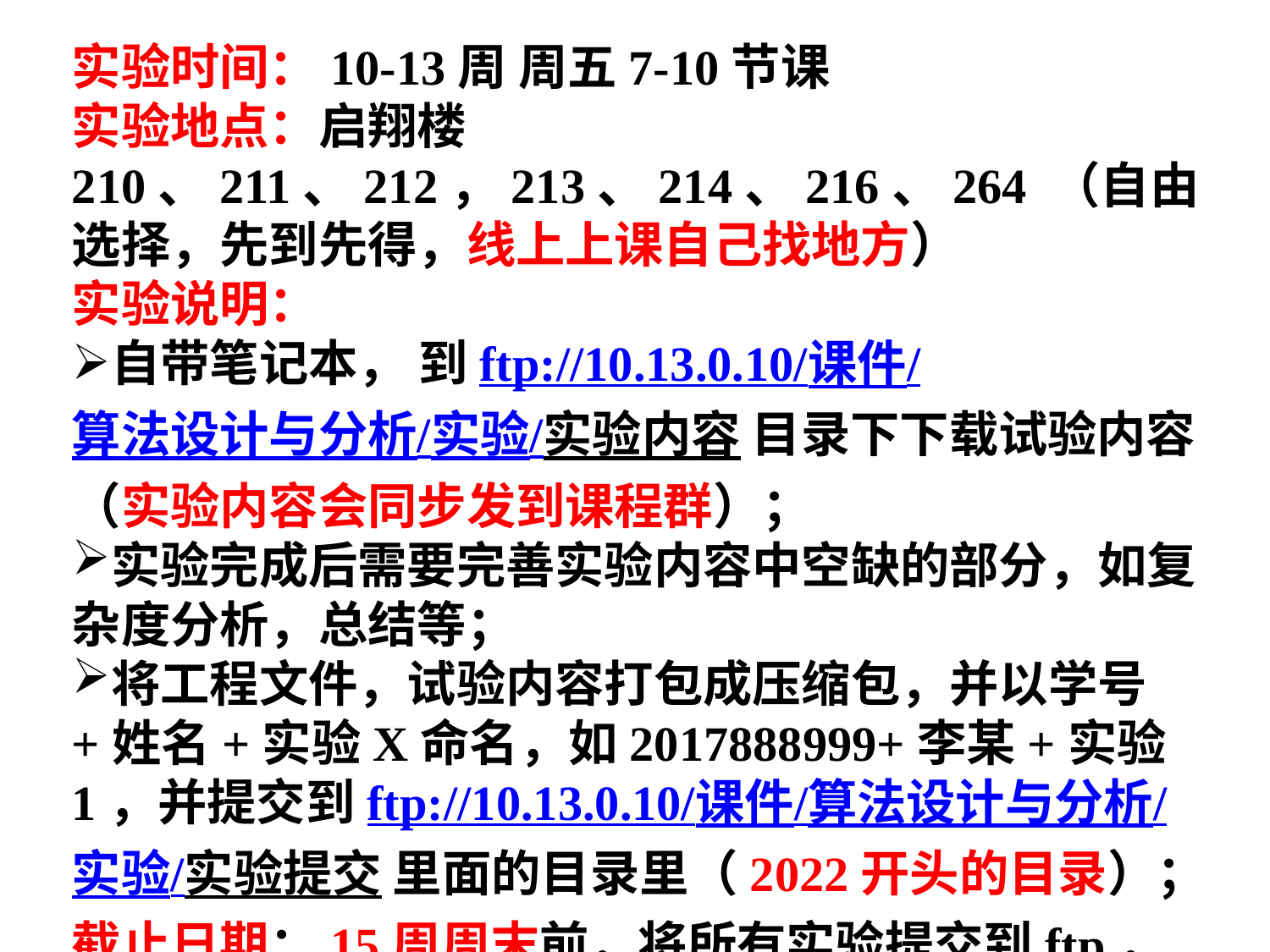

实验时间：10-13周 周五7-10节课
实验地点：启翔楼 210、211、212，213、214、216、264 （自由选择，先到先得，线上上课自己找地方）
实验说明：
自带笔记本， 到ftp://10.13.0.10/课件/算法设计与分析/实验/实验内容 目录下下载试验内容（实验内容会同步发到课程群）；
实验完成后需要完善实验内容中空缺的部分，如复杂度分析，总结等；
将工程文件，试验内容打包成压缩包，并以学号+姓名+实验X命名，如2017888999+李某+实验1，并提交到ftp://10.13.0.10/课件/算法设计与分析/实验/实验提交 里面的目录里（2022开头的目录）；
截止日期：15周周末前，将所有实验提交到ftp，逾期无效!